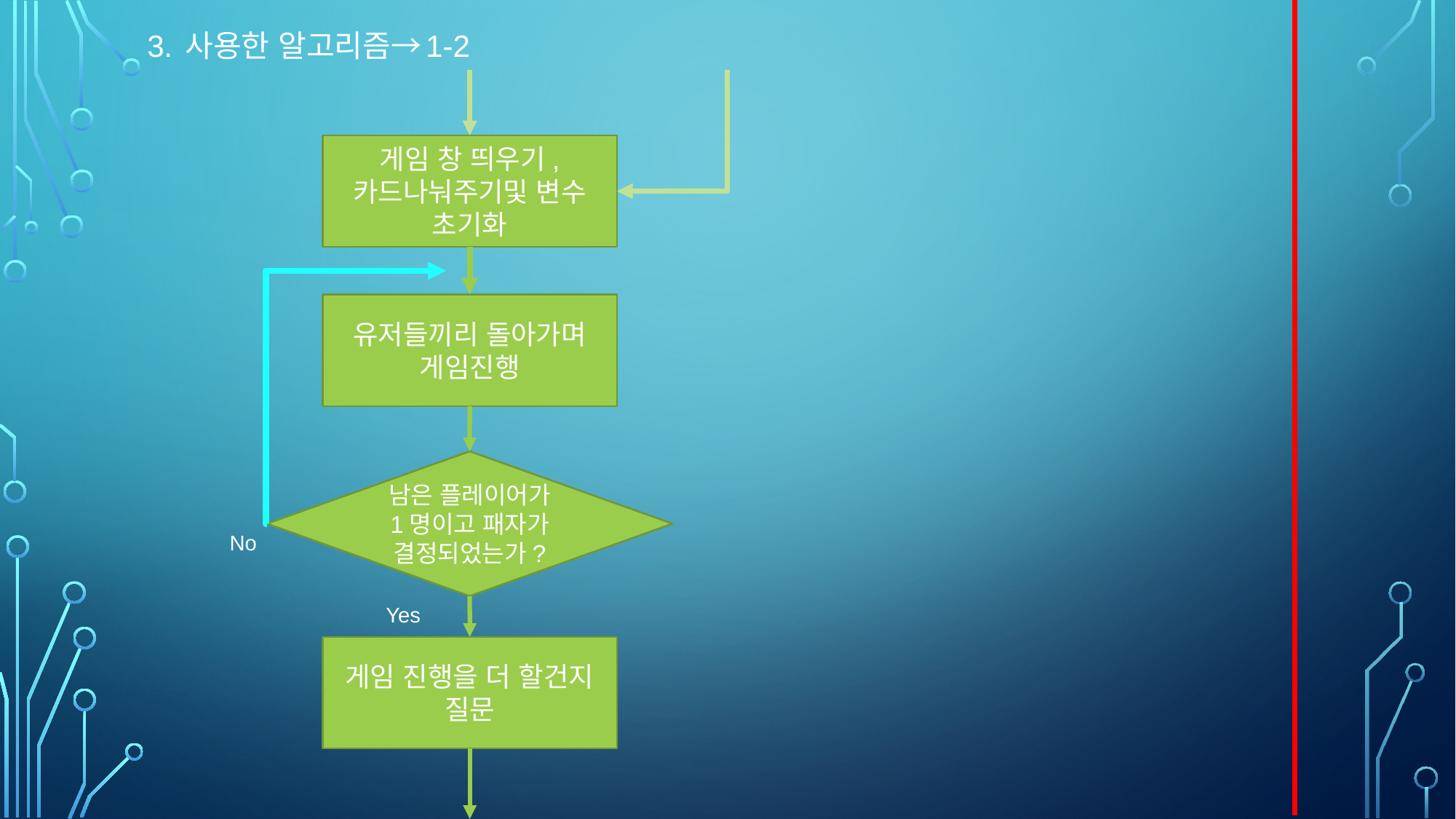

# 3. 사용한 알고리즘→1-2
게임 창 띄우기, 카드나눠주기및 변수 초기화
유저들끼리 돌아가며 게임진행
남은 플레이어가 1명이고 패자가 결정되었는가?
No
Yes
게임 진행을 더 할건지 질문